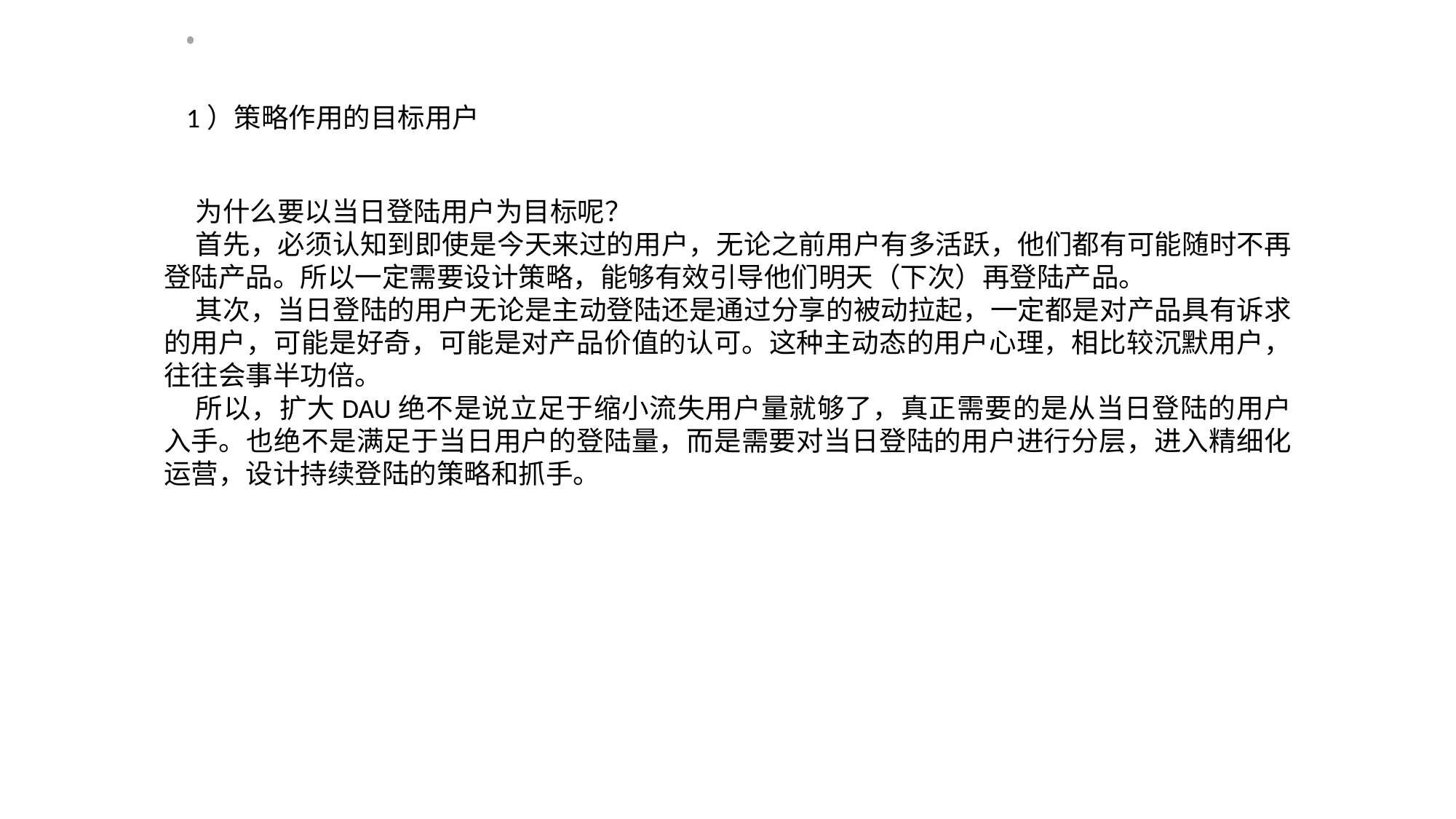

1）策略作用的目标用户
为什么要以当日登陆用户为目标呢？
首先，必须认知到即使是今天来过的用户，无论之前用户有多活跃，他们都有可能随时不再登陆产品。所以一定需要设计策略，能够有效引导他们明天（下次）再登陆产品。
其次，当日登陆的用户无论是主动登陆还是通过分享的被动拉起，一定都是对产品具有诉求的用户，可能是好奇，可能是对产品价值的认可。这种主动态的用户心理，相比较沉默用户，往往会事半功倍。
所以，扩大DAU绝不是说立足于缩小流失用户量就够了，真正需要的是从当日登陆的用户入手。也绝不是满足于当日用户的登陆量，而是需要对当日登陆的用户进行分层，进入精细化运营，设计持续登陆的策略和抓手。